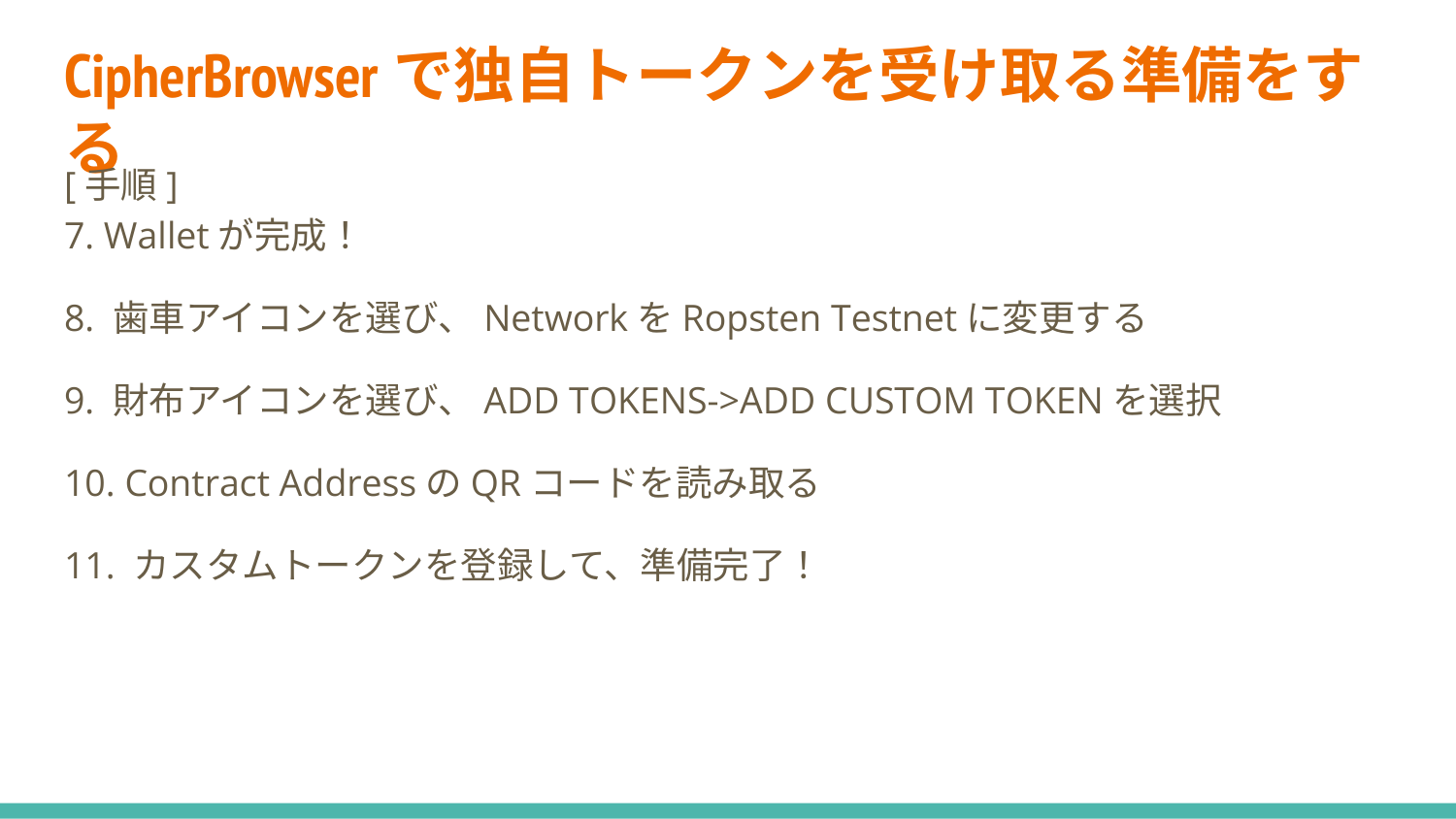

# CipherBrowserで独自トークンを受け取る準備をする
[手順]
7. Walletが完成！
8. 歯車アイコンを選び、NetworkをRopsten Testnetに変更する
9. 財布アイコンを選び、ADD TOKENS->ADD CUSTOM TOKENを選択
10. Contract AddressのQRコードを読み取る
11. カスタムトークンを登録して、準備完了！